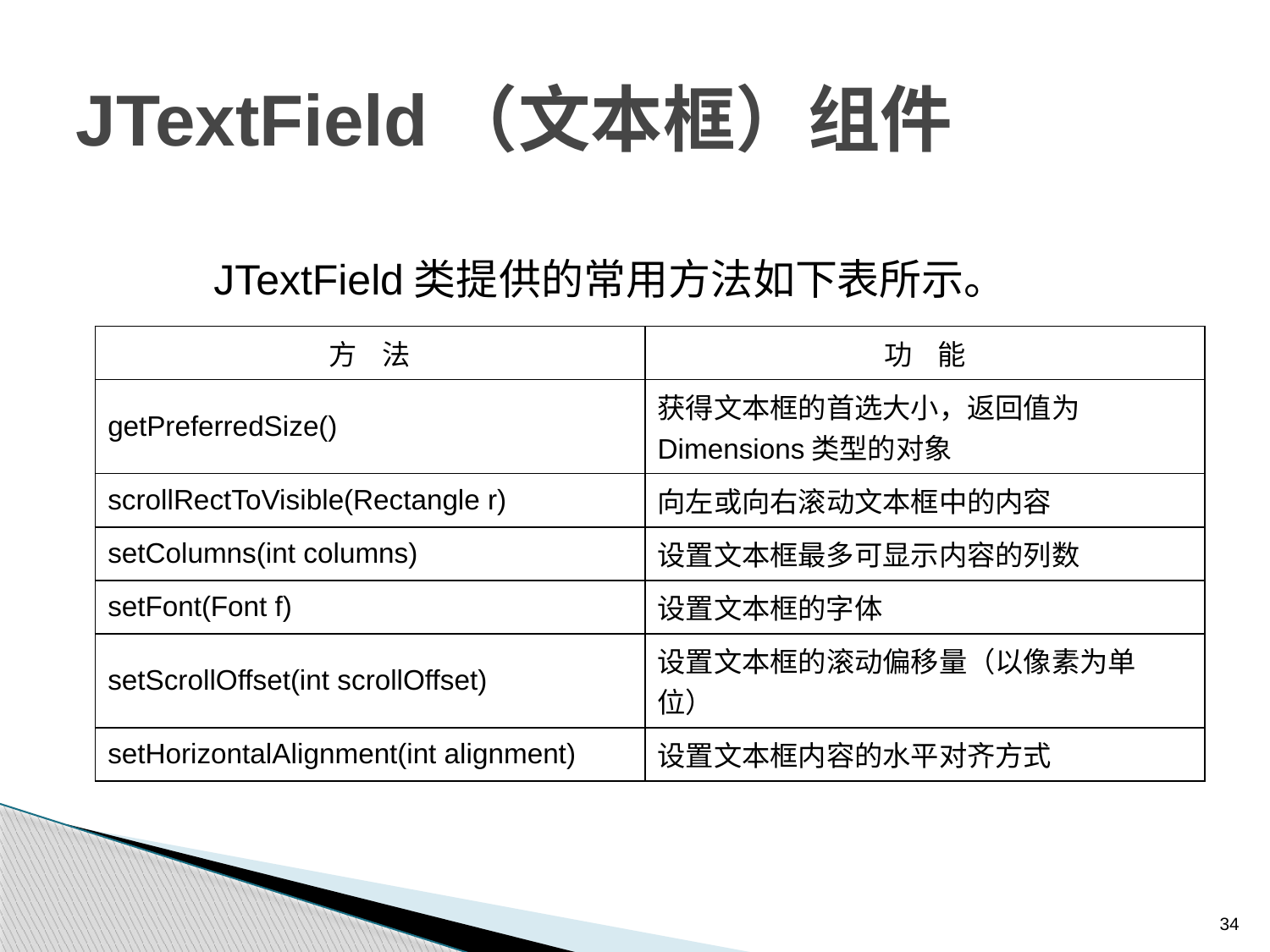

# JTextField（文本框）组件
JTextField类提供的常用方法如下表所示。

| 方 法 | 功 能 |
| --- | --- |
| getPreferredSize() | 获得文本框的首选大小，返回值为Dimensions类型的对象 |
| scrollRectToVisible(Rectangle r) | 向左或向右滚动文本框中的内容 |
| setColumns(int columns) | 设置文本框最多可显示内容的列数 |
| setFont(Font f) | 设置文本框的字体 |
| setScrollOffset(int scrollOffset) | 设置文本框的滚动偏移量（以像素为单位） |
| setHorizontalAlignment(int alignment) | 设置文本框内容的水平对齐方式 |

34